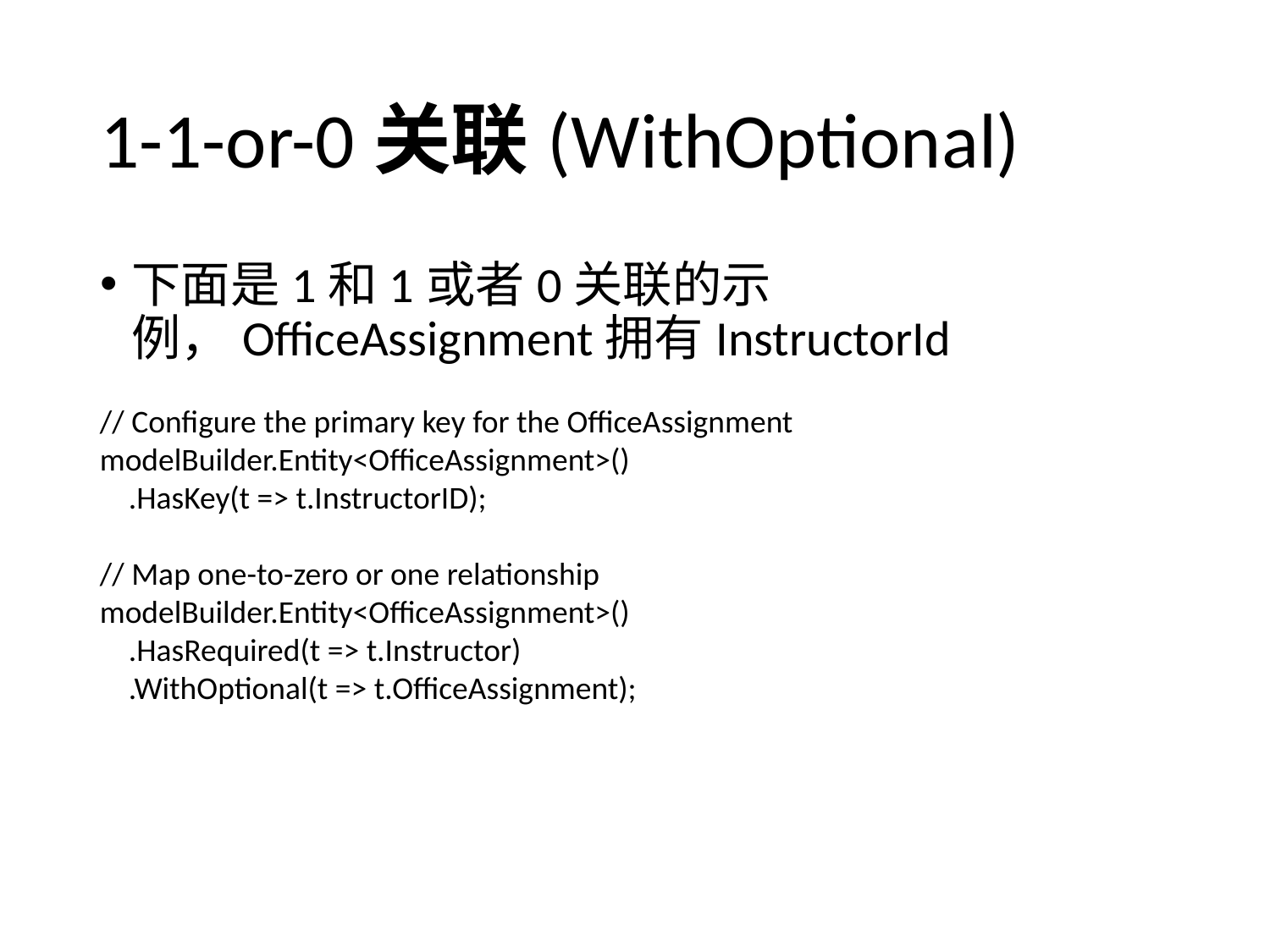

# 1-1-or-0关联(WithOptional)
下面是1和1或者0关联的示例，OfficeAssignment拥有InstructorId
// Configure the primary key for the OfficeAssignment
modelBuilder.Entity<OfficeAssignment>()
    .HasKey(t => t.InstructorID);

// Map one-to-zero or one relationship
modelBuilder.Entity<OfficeAssignment>()
    .HasRequired(t => t.Instructor)
    .WithOptional(t => t.OfficeAssignment);